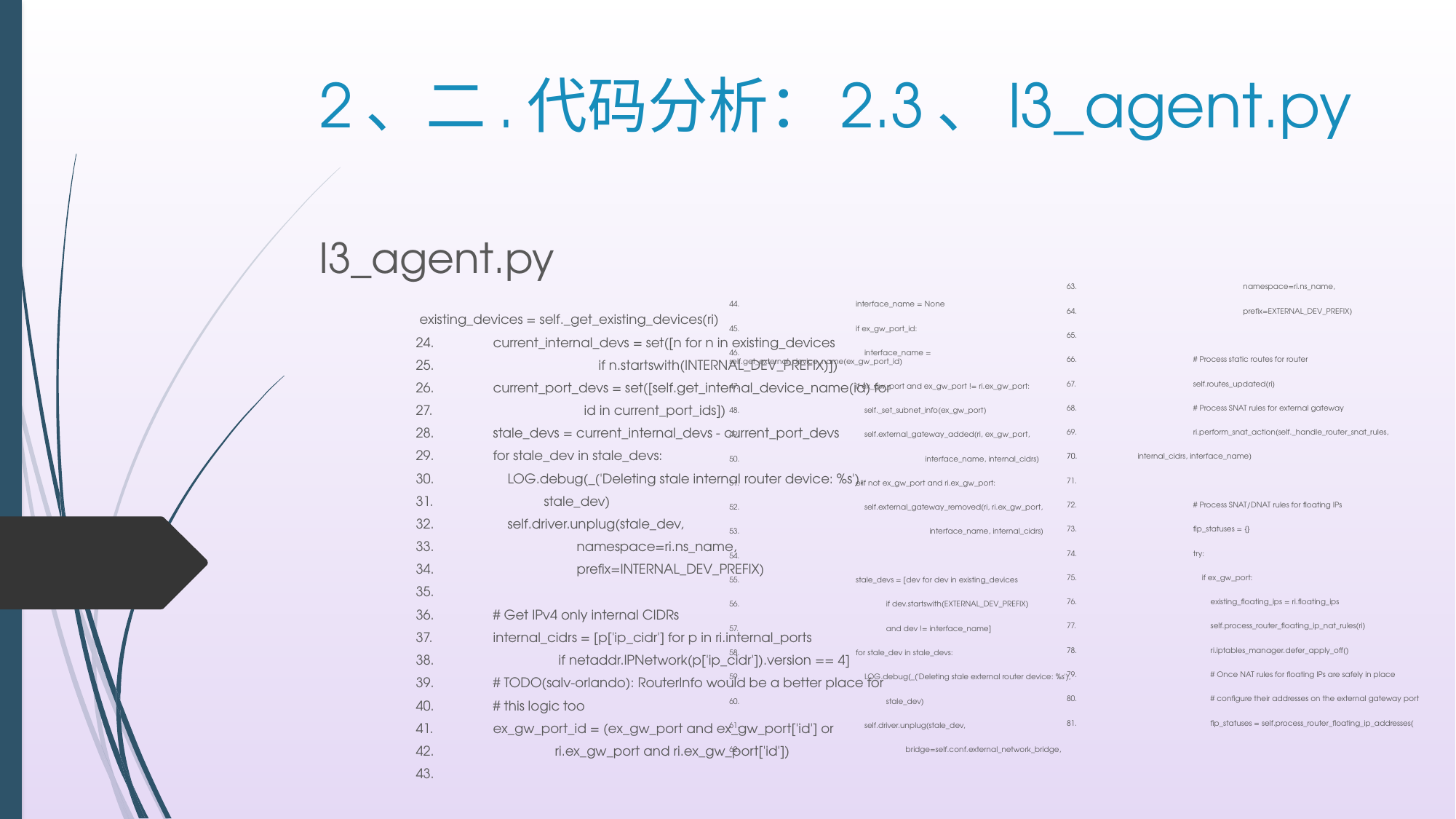

# 2、二.代码分析：2.3、l3_agent.py
l3_agent.py

 existing_devices = self._get_existing_devices(ri)
24.	        current_internal_devs = set([n for n in existing_devices
25.	                                     if n.startswith(INTERNAL_DEV_PREFIX)])
26.	        current_port_devs = set([self.get_internal_device_name(id) for
27.	                                 id in current_port_ids])
28.	        stale_devs = current_internal_devs - current_port_devs
29.	        for stale_dev in stale_devs:
30.	            LOG.debug(_('Deleting stale internal router device: %s'),
31.	                      stale_dev)
32.	            self.driver.unplug(stale_dev,
33.	                               namespace=ri.ns_name,
34.	                               prefix=INTERNAL_DEV_PREFIX)
35.
36.	        # Get IPv4 only internal CIDRs
37.	        internal_cidrs = [p['ip_cidr'] for p in ri.internal_ports
38.	                          if netaddr.IPNetwork(p['ip_cidr']).version == 4]
39.	        # TODO(salv-orlando): RouterInfo would be a better place for
40.	        # this logic too
41.	        ex_gw_port_id = (ex_gw_port and ex_gw_port['id'] or
42.	                         ri.ex_gw_port and ri.ex_gw_port['id'])
43.
63.	                               namespace=ri.ns_name,
64.	                               prefix=EXTERNAL_DEV_PREFIX)
65.
66.	        # Process static routes for router
67.	        self.routes_updated(ri)
68.	        # Process SNAT rules for external gateway
69.	        ri.perform_snat_action(self._handle_router_snat_rules,
                    internal_cidrs, interface_name)
71.
72.	        # Process SNAT/DNAT rules for floating IPs
73.	        fip_statuses = {}
74.	        try:
75.	            if ex_gw_port:
76.	                existing_floating_ips = ri.floating_ips
77.	                self.process_router_floating_ip_nat_rules(ri)
78.	                ri.iptables_manager.defer_apply_off()
79.	                # Once NAT rules for floating IPs are safely in place
80.	                # configure their addresses on the external gateway port
81.	                fip_statuses = self.process_router_floating_ip_addresses(
44.	        interface_name = None
45.	        if ex_gw_port_id:
46.	            interface_name = self.get_external_device_name(ex_gw_port_id)
47.	        if ex_gw_port and ex_gw_port != ri.ex_gw_port:
48.	            self._set_subnet_info(ex_gw_port)
49.	            self.external_gateway_added(ri, ex_gw_port,
50.	                                        interface_name, internal_cidrs)
51.	        elif not ex_gw_port and ri.ex_gw_port:
52.	            self.external_gateway_removed(ri, ri.ex_gw_port,
53.	                                          interface_name, internal_cidrs)
54.
55.	        stale_devs = [dev for dev in existing_devices
56.	                      if dev.startswith(EXTERNAL_DEV_PREFIX)
57.	                      and dev != interface_name]
58.	        for stale_dev in stale_devs:
59.	            LOG.debug(_('Deleting stale external router device: %s'),
60.	                      stale_dev)
61.	            self.driver.unplug(stale_dev,
62.	                               bridge=self.conf.external_network_bridge,